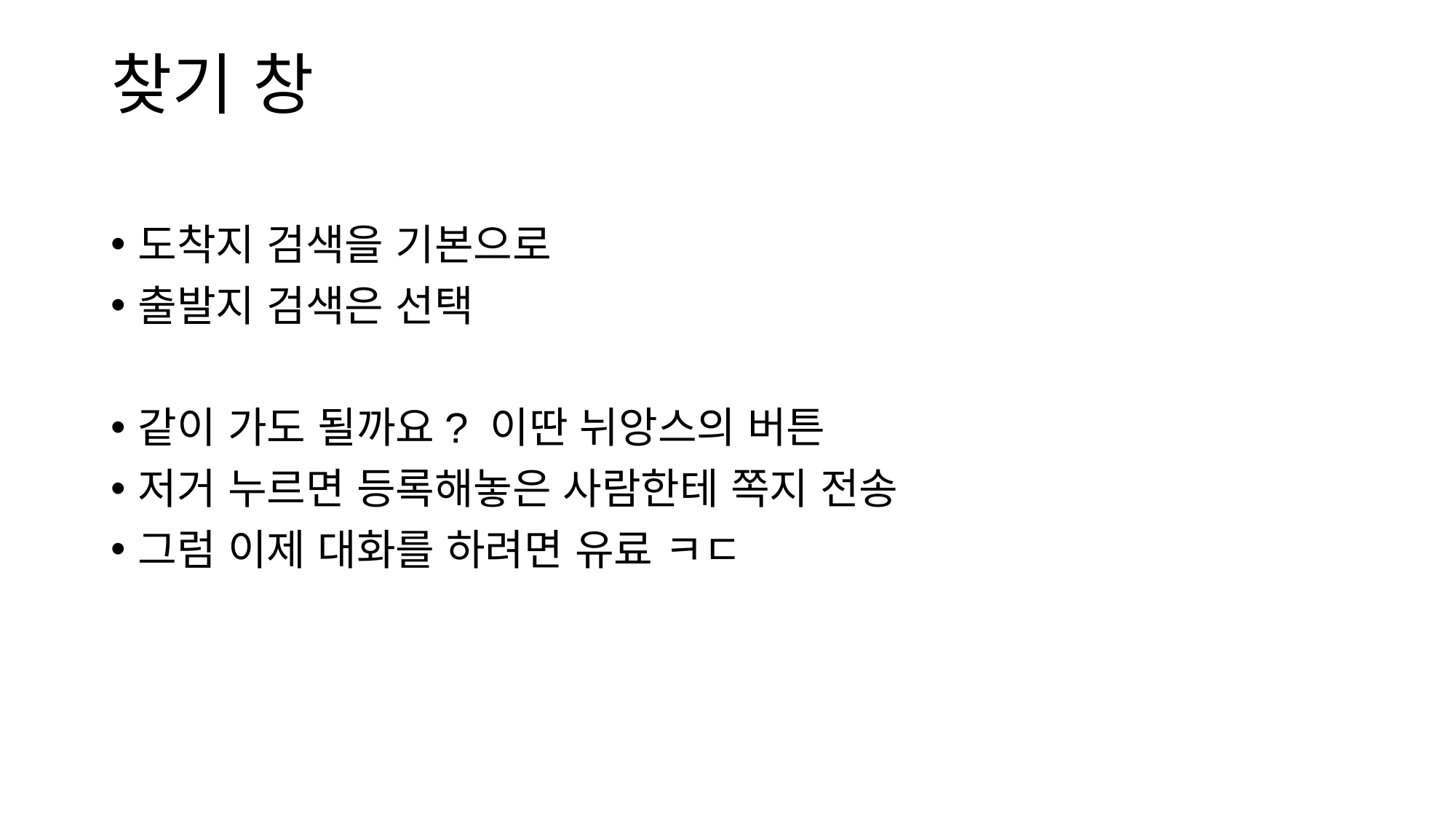

# 찾기 창
도착지 검색을 기본으로
출발지 검색은 선택

같이 가도 될까요? 이딴 뉘앙스의 버튼
저거 누르면 등록해놓은 사람한테 쪽지 전송
그럼 이제 대화를 하려면 유료 ㅋㄷ